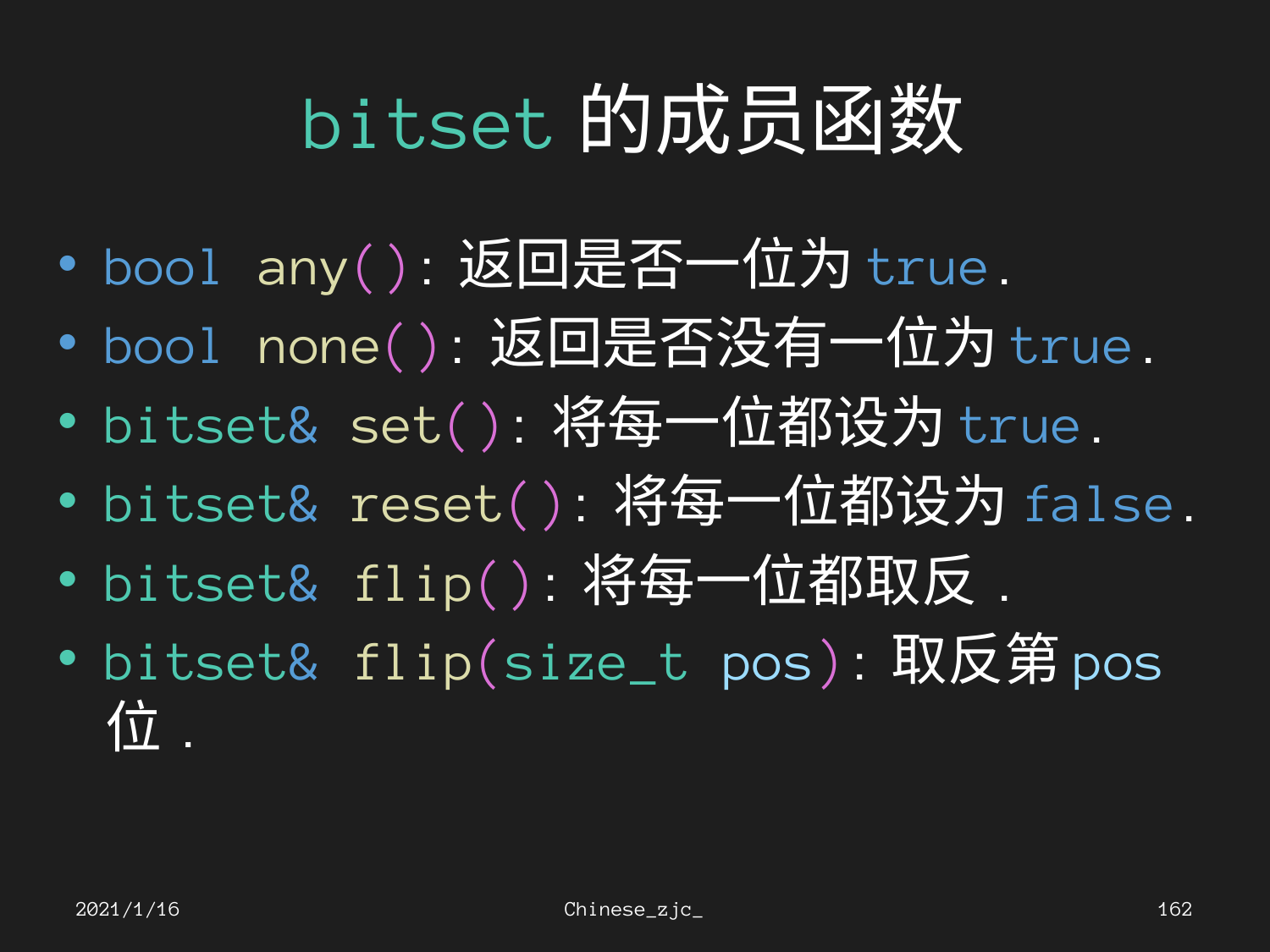

# bitset的成员函数
bool any():返回是否一位为true.
bool none():返回是否没有一位为true.
bitset& set():将每一位都设为true.
bitset& reset():将每一位都设为false.
bitset& flip():将每一位都取反.
bitset& flip(size_t pos):取反第pos位.
2021/1/16
Chinese_zjc_
162